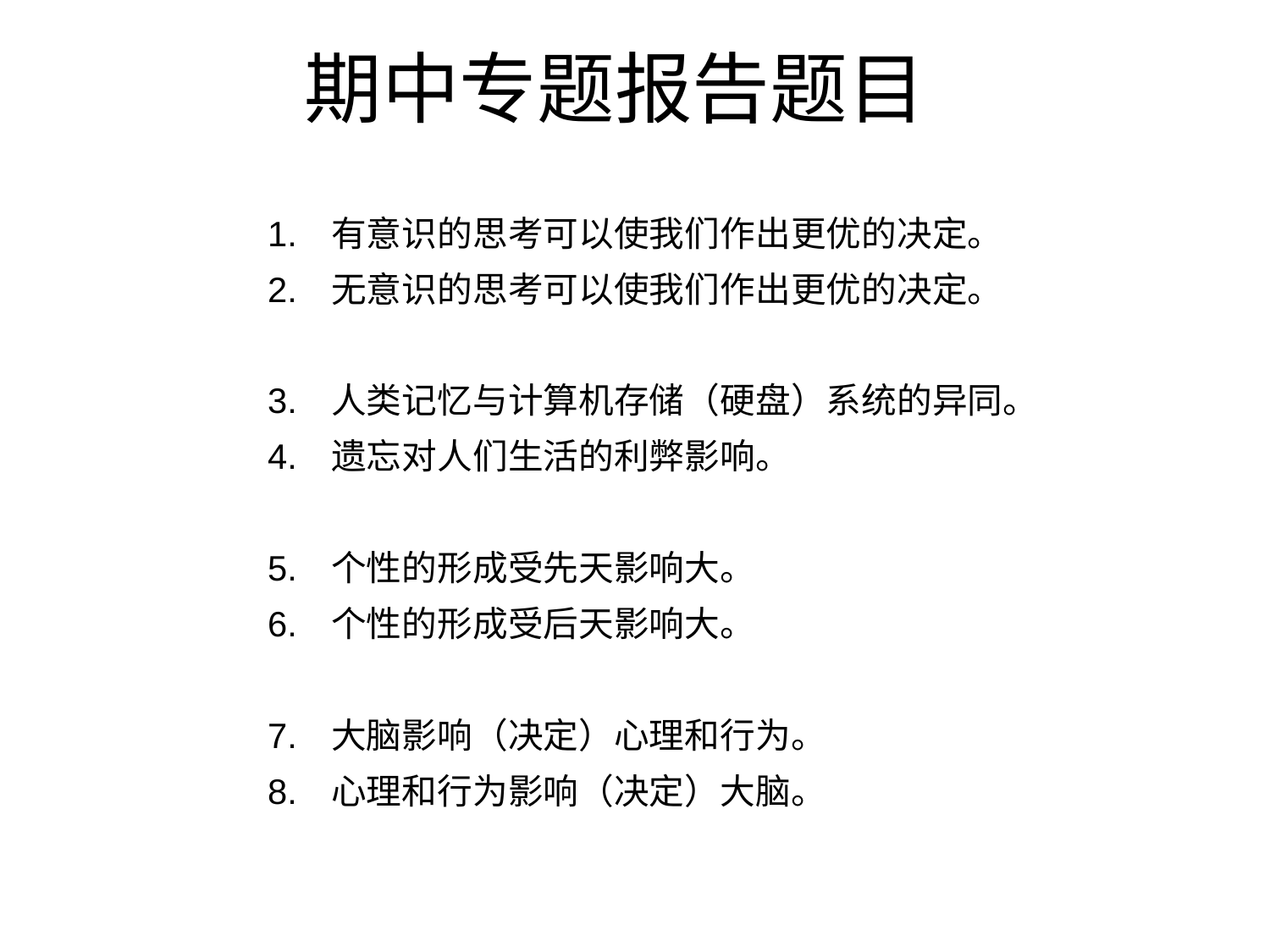

# 期中专题报告题目
有意识的思考可以使我们作出更优的决定。
无意识的思考可以使我们作出更优的决定。

人类记忆与计算机存储（硬盘）系统的异同。
遗忘对人们生活的利弊影响。

个性的形成受先天影响大。
个性的形成受后天影响大。

大脑影响（决定）心理和行为。
心理和行为影响（决定）大脑。